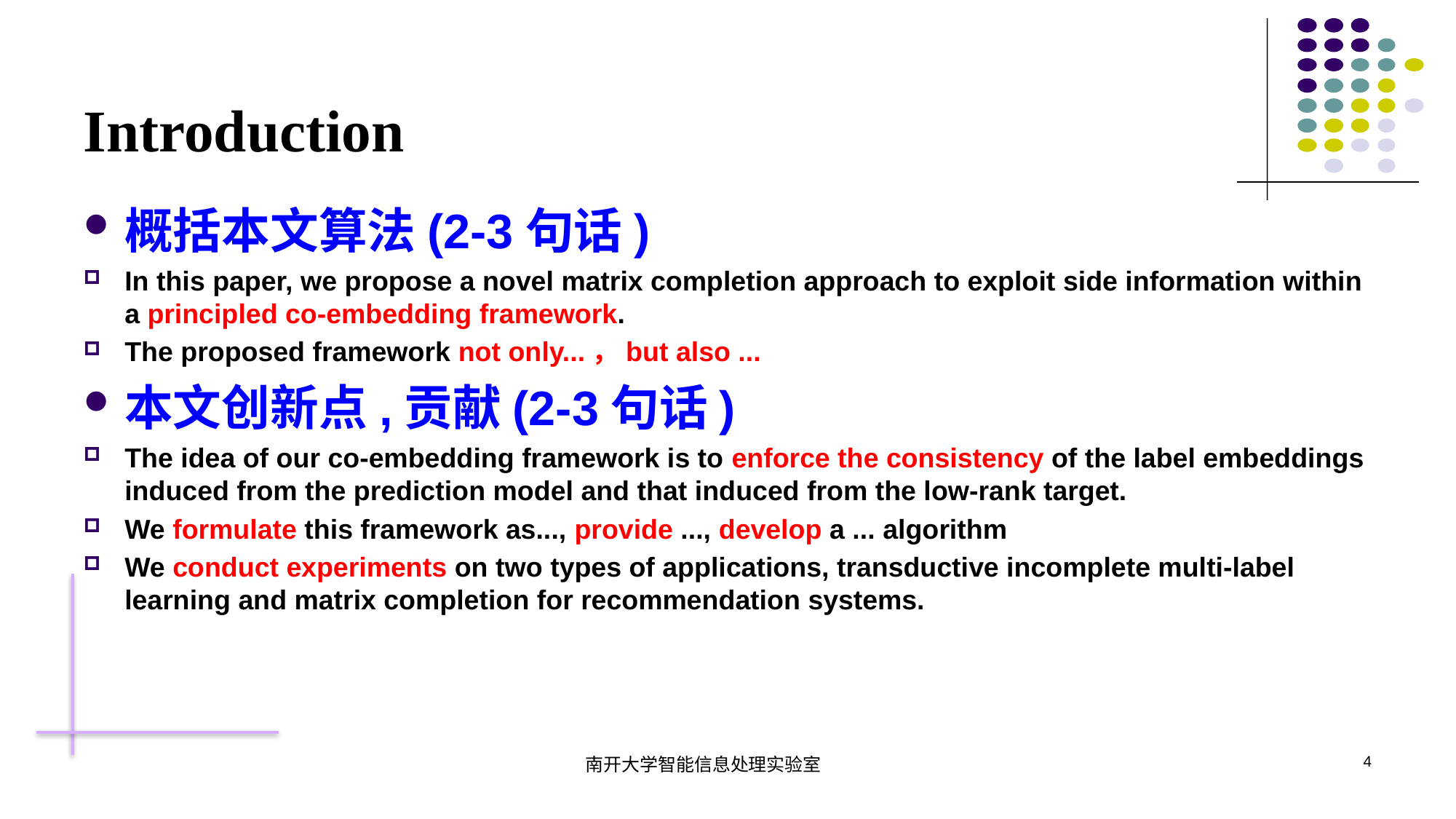

# Introduction
概括本文算法(2-3句话)
In this paper, we propose a novel matrix completion approach to exploit side information within a principled co-embedding framework.
The proposed framework not only...，but also ...
本文创新点,贡献(2-3句话)
The idea of our co-embedding framework is to enforce the consistency of the label embeddings induced from the prediction model and that induced from the low-rank target.
We formulate this framework as..., provide ..., develop a ... algorithm
We conduct experiments on two types of applications, transductive incomplete multi-label learning and matrix completion for recommendation systems.
4
南开大学智能信息处理实验室